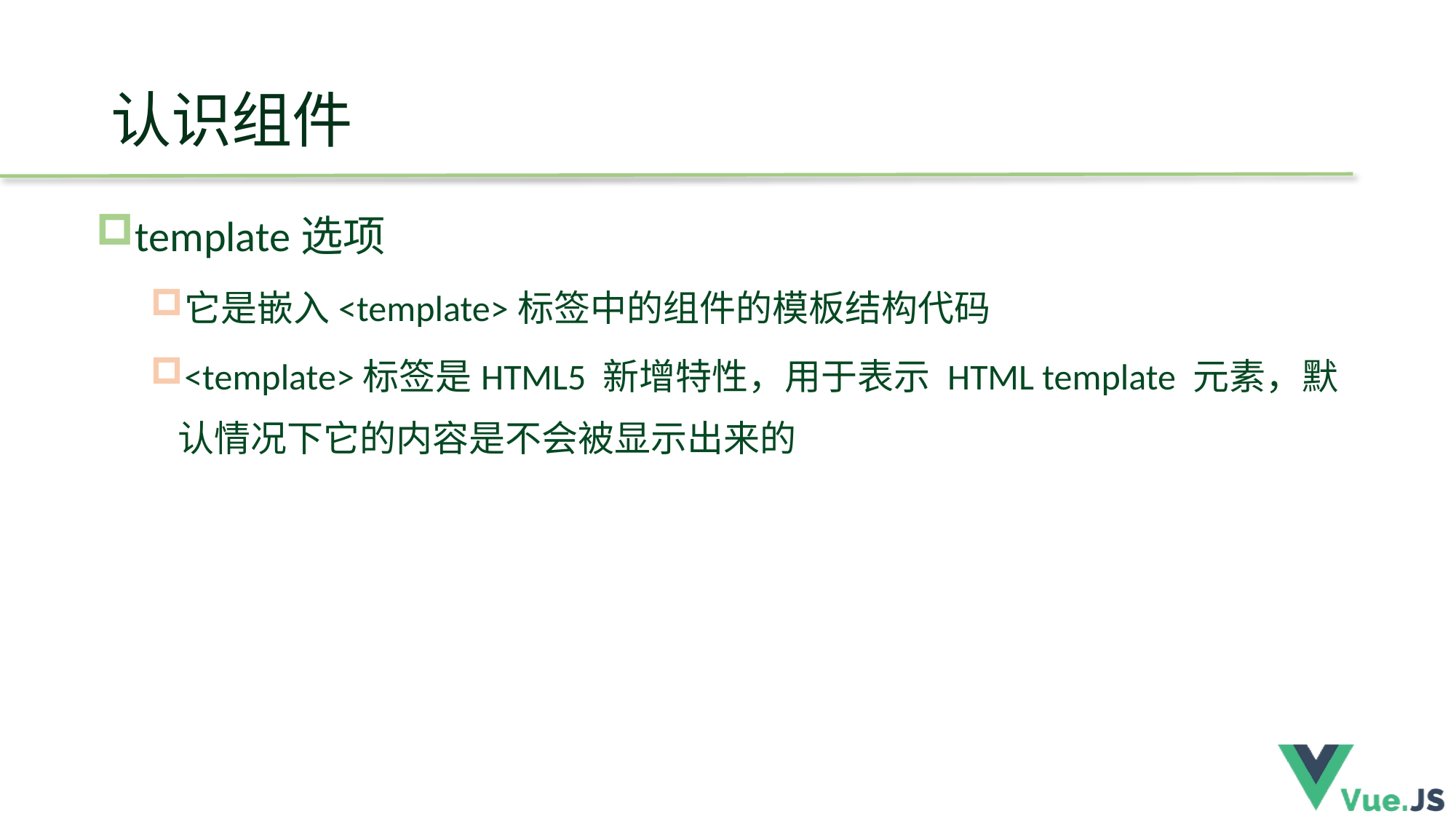

# 认识组件
template选项
它是嵌入<template>标签中的组件的模板结构代码
<template>标签是HTML5 新增特性，用于表示 HTML template 元素，默认情况下它的内容是不会被显示出来的